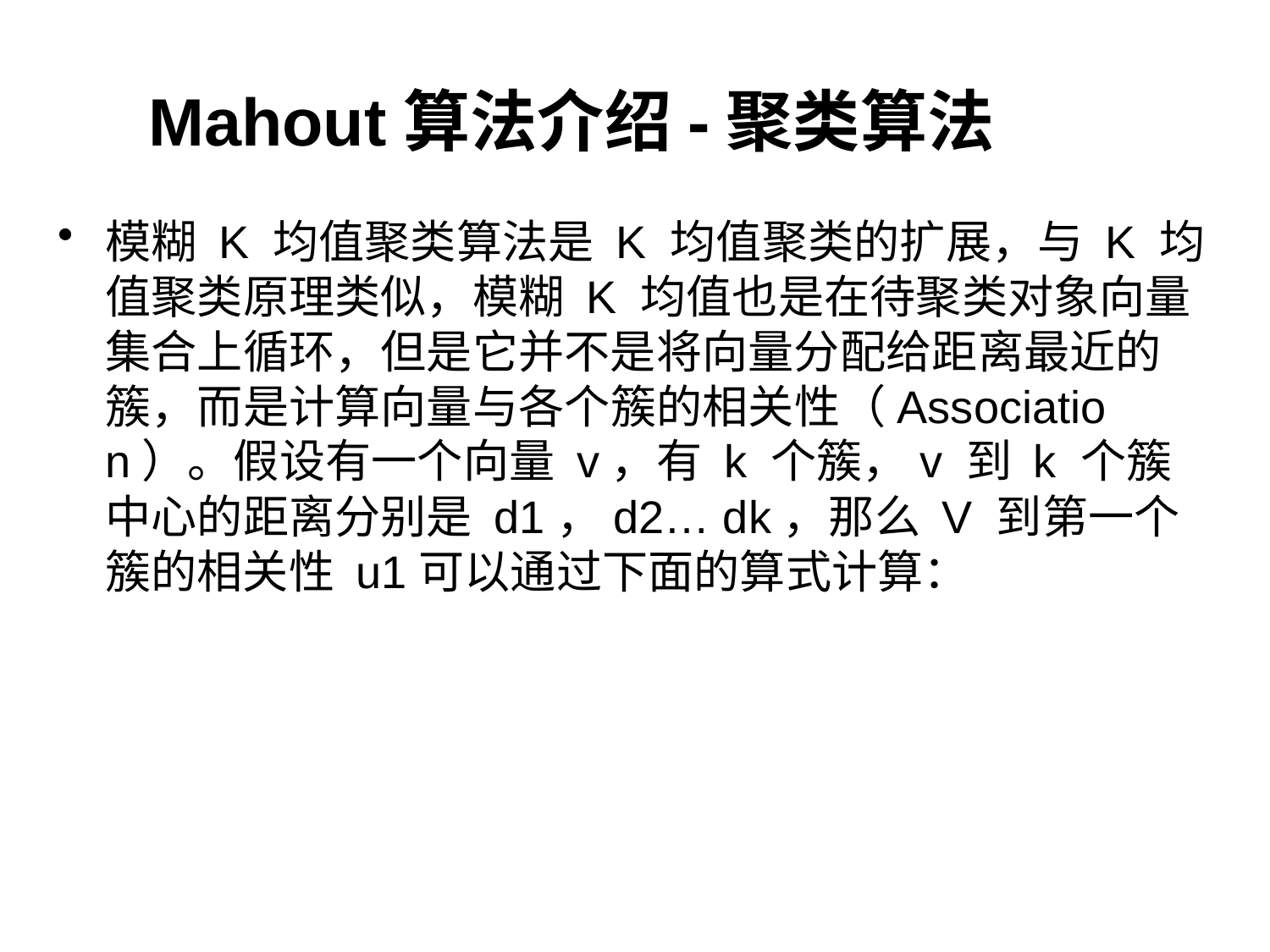

Mahout算法介绍-聚类算法
模糊 K 均值聚类算法是 K 均值聚类的扩展，与 K 均值聚类原理类似，模糊 K 均值也是在待聚类对象向量集合上循环，但是它并不是将向量分配给距离最近的簇，而是计算向量与各个簇的相关性（Association）。假设有一个向量 v，有 k 个簇，v 到 k 个簇中心的距离分别是 d1，d2… dk，那么 V 到第一个簇的相关性 u1可以通过下面的算式计算：